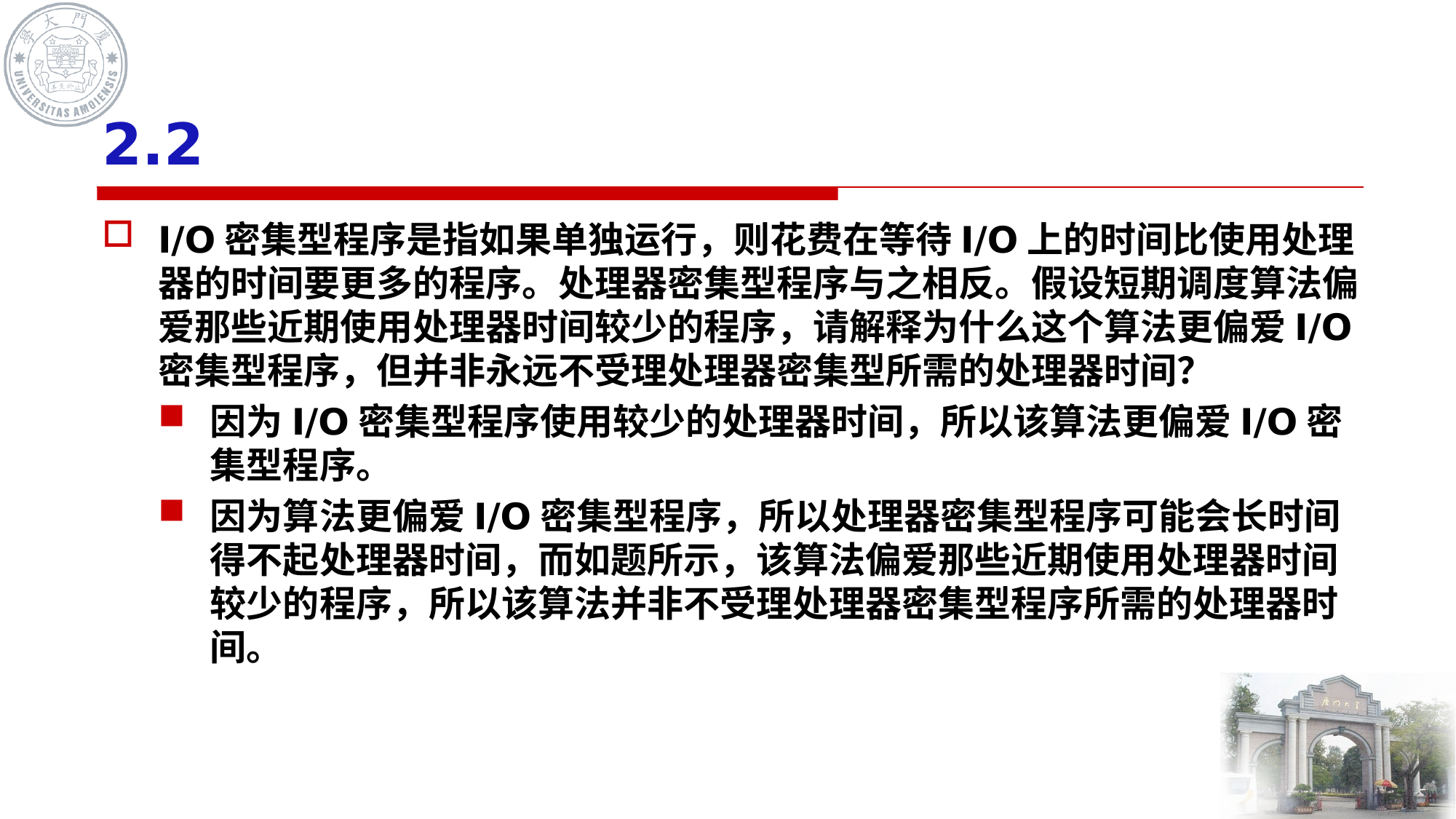

# 2.2
I/O密集型程序是指如果单独运行，则花费在等待I/O上的时间比使用处理器的时间要更多的程序。处理器密集型程序与之相反。假设短期调度算法偏爱那些近期使用处理器时间较少的程序，请解释为什么这个算法更偏爱I/O密集型程序，但并非永远不受理处理器密集型所需的处理器时间？
因为I/O密集型程序使用较少的处理器时间，所以该算法更偏爱I/O密集型程序。
因为算法更偏爱I/O密集型程序，所以处理器密集型程序可能会长时间得不起处理器时间，而如题所示，该算法偏爱那些近期使用处理器时间较少的程序，所以该算法并非不受理处理器密集型程序所需的处理器时间。